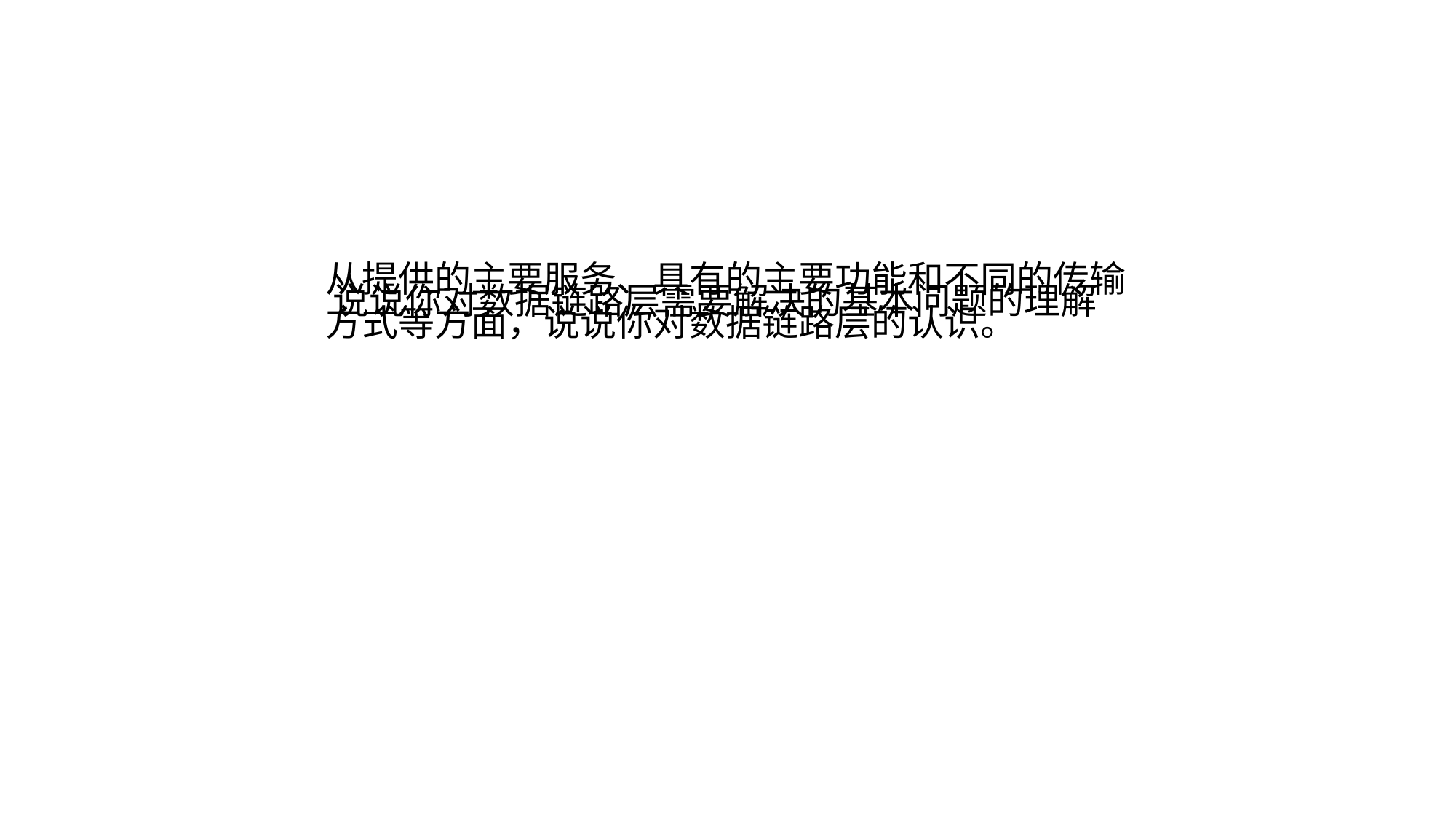

从提供的主要服务、具有的主要功能和不同的传输方式等方面，说说你对数据链路层的认识。
说说你对数据链路层需要解决的基本问题的理解